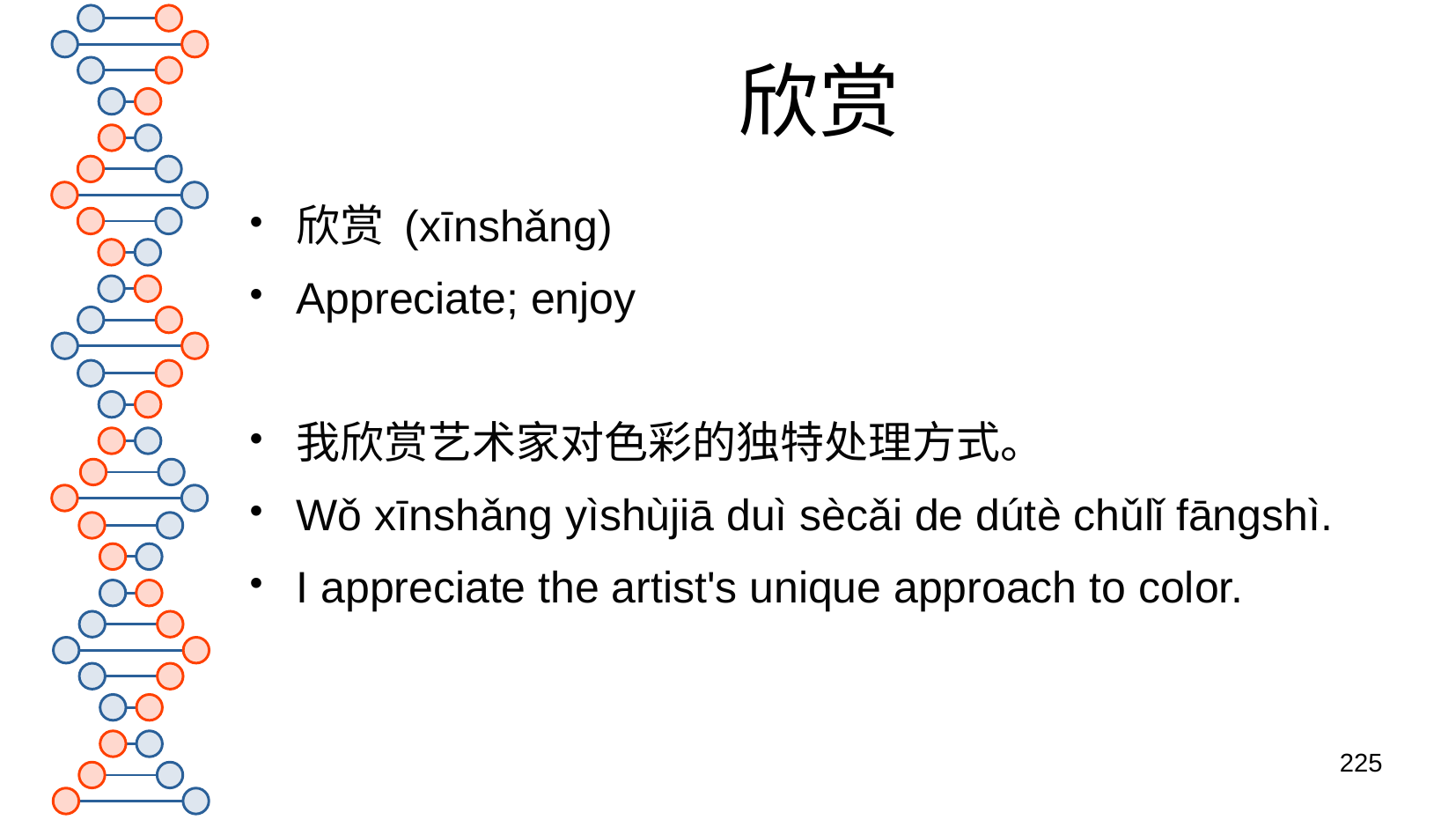

# 欣赏
欣赏 (xīnshǎng)
Appreciate; enjoy

我欣赏艺术家对色彩的独特处理方式。
Wǒ xīnshǎng yìshùjiā duì sècǎi de dútè chǔlǐ fāngshì.
I appreciate the artist's unique approach to color.

225